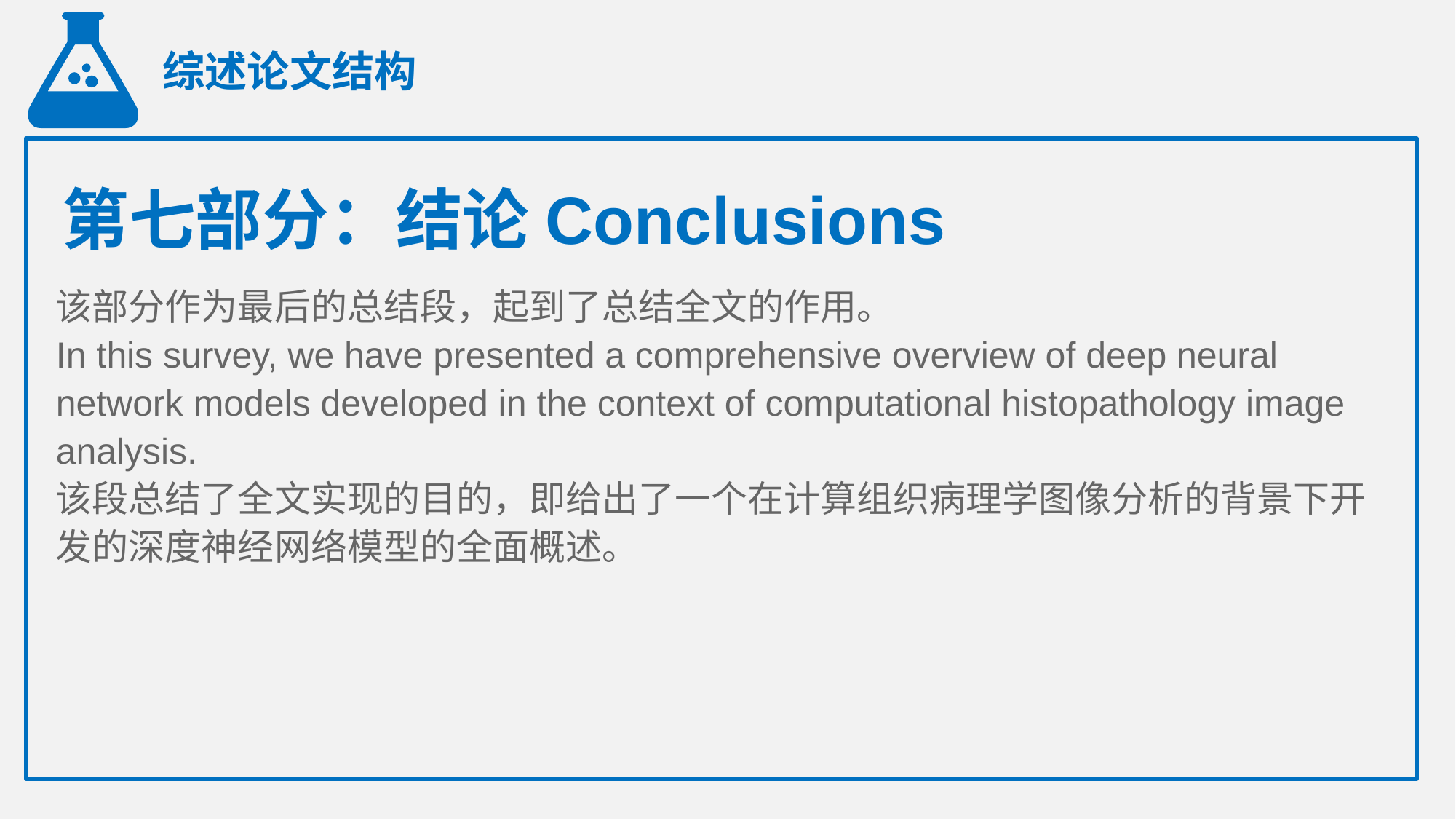

综述论文结构

第七部分：结论Conclusions
该部分作为最后的总结段，起到了总结全文的作用。
In this survey, we have presented a comprehensive overview of deep neural network models developed in the context of computational histopathology image analysis.
该段总结了全文实现的目的，即给出了一个在计算组织病理学图像分析的背景下开发的深度神经网络模型的全面概述。